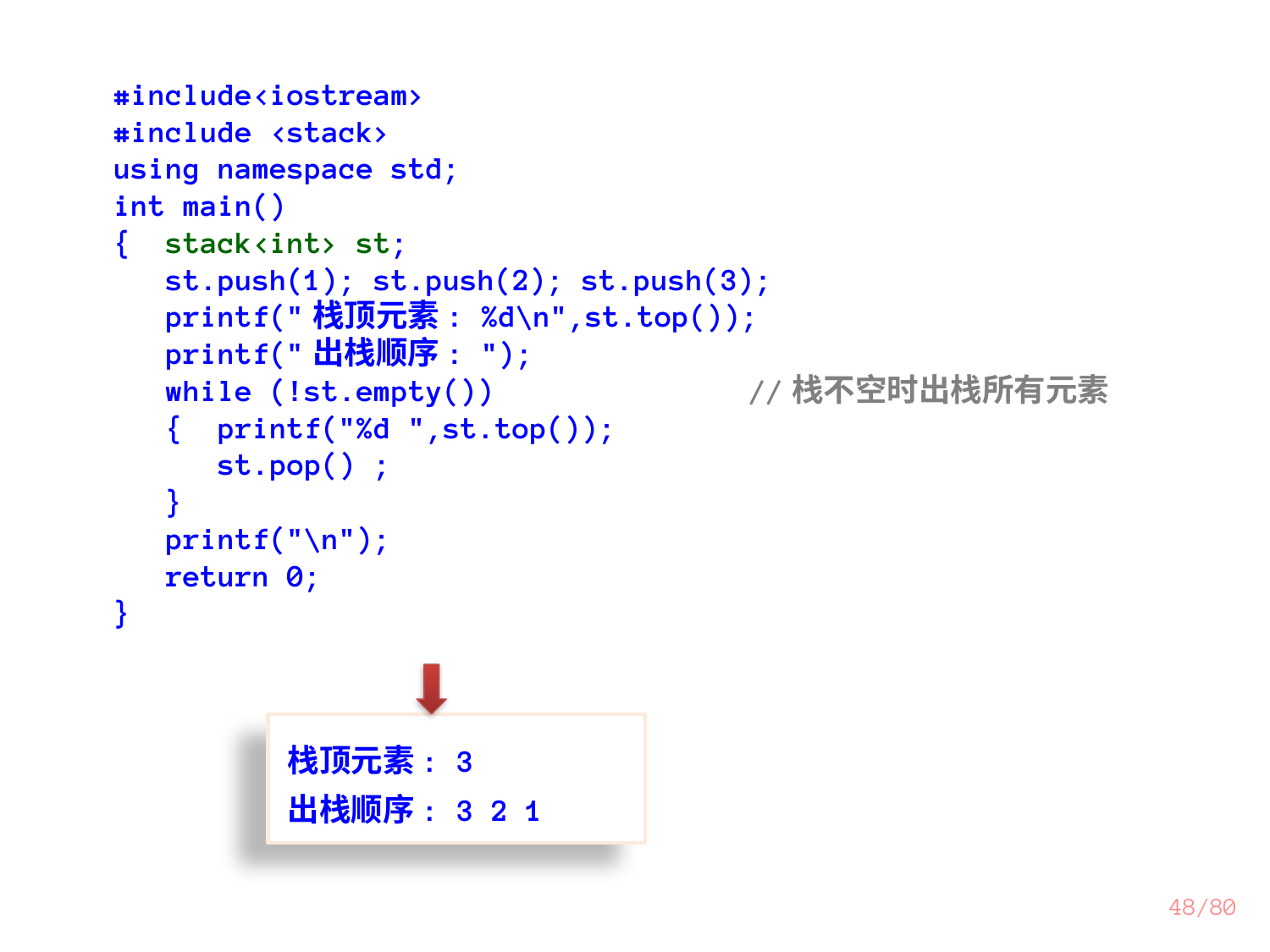

#include<iostream>
#include <stack>
using namespace std;
int main()
{  stack<int> st;
   st.push(1); st.push(2); st.push(3);
   printf("栈顶元素: %d\n",st.top());
   printf("出栈顺序: ");
   while (!st.empty()) 		//栈不空时出栈所有元素
   {  printf("%d ",st.top());
      st.pop() ;
   }
   printf("\n");
   return 0;
}

栈顶元素: 3
出栈顺序: 3 2 1
48/80